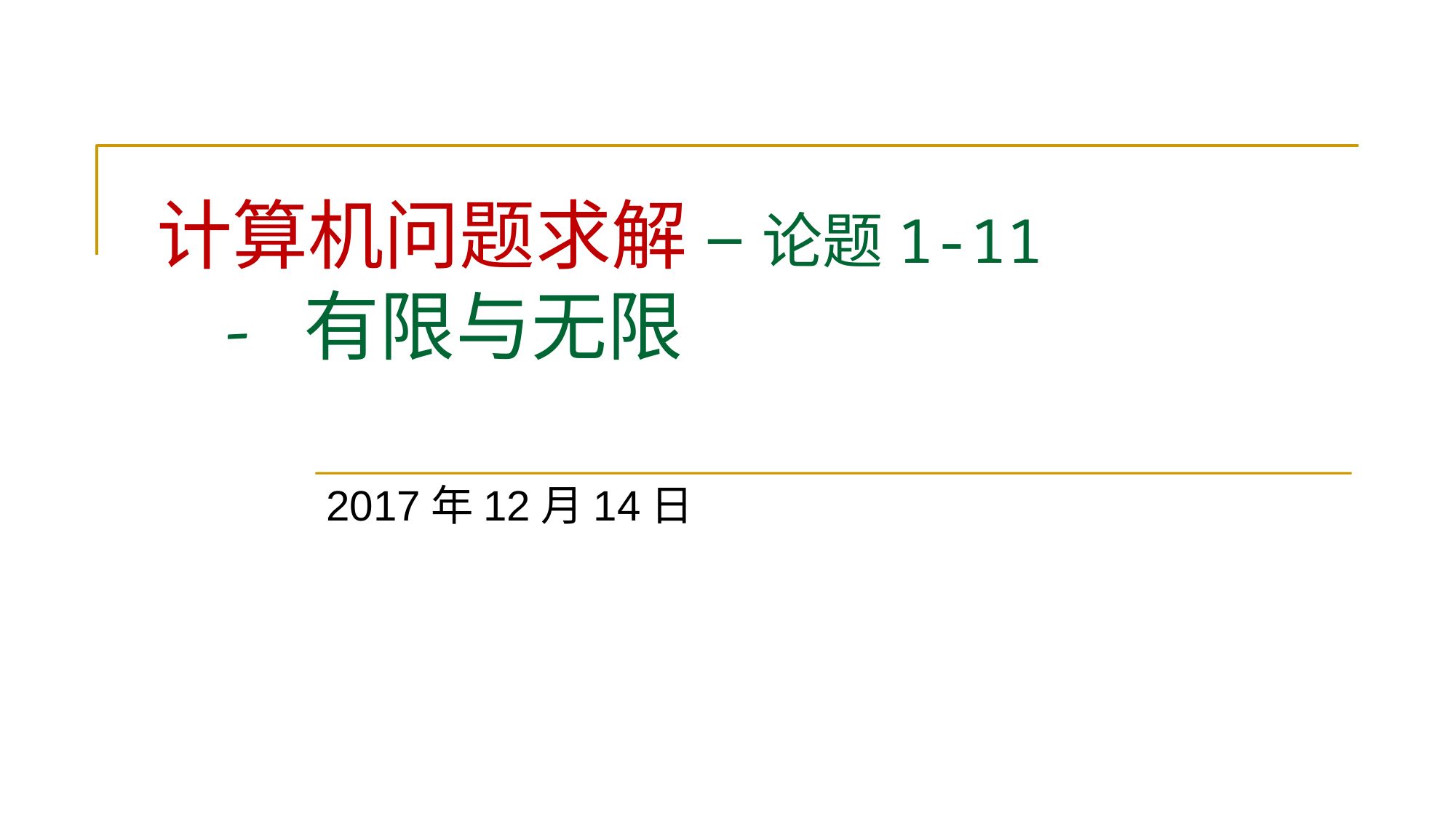

# 计算机问题求解 – 论题1-11 -  有限与无限
2017年12月14日